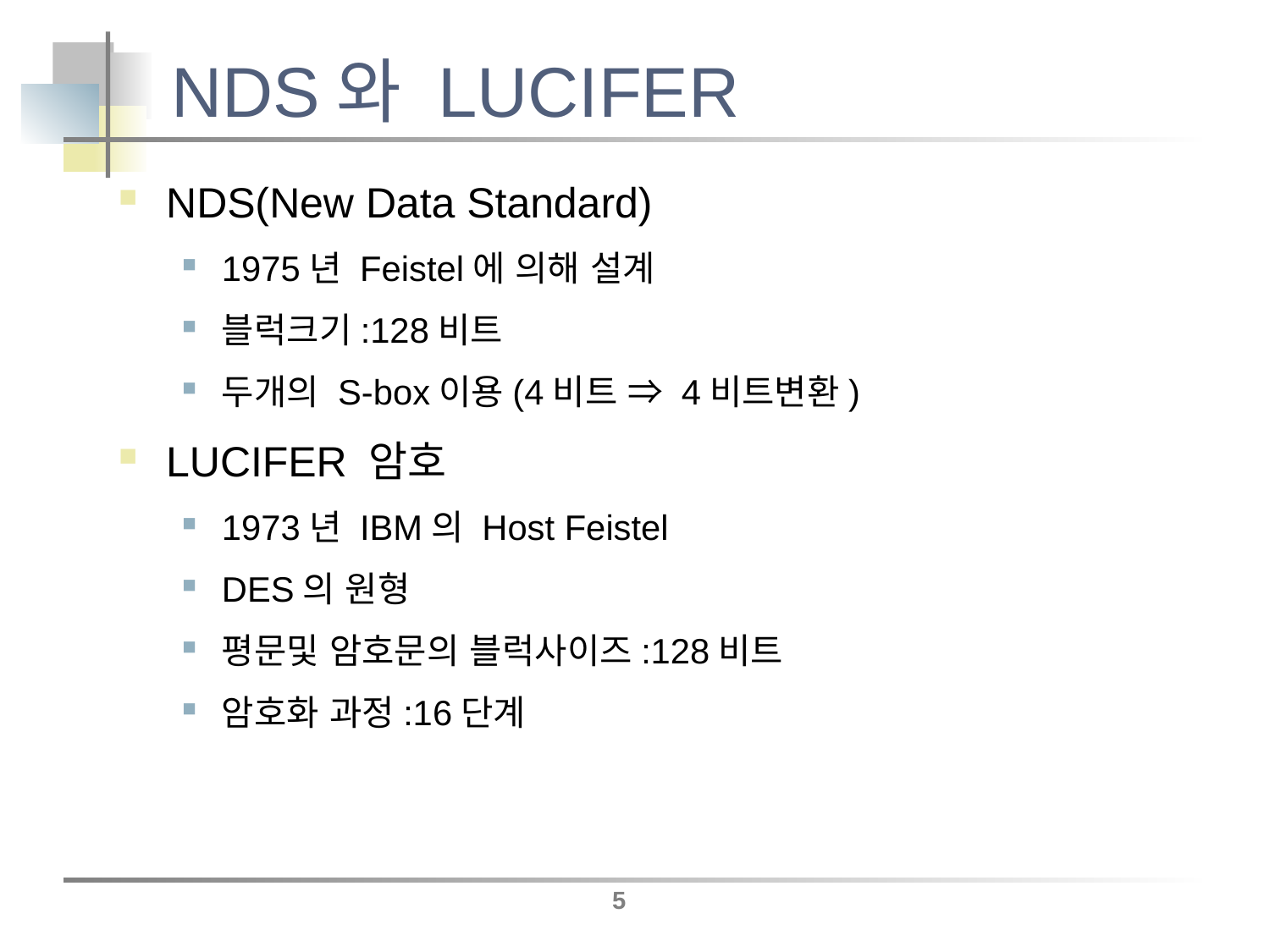

# NDS와 LUCIFER
NDS(New Data Standard)
1975년 Feistel에 의해 설계
블럭크기:128비트
두개의 S-box이용(4비트 ⇒ 4비트변환)
LUCIFER 암호
1973년 IBM의 Host Feistel
DES의 원형
평문및 암호문의 블럭사이즈:128비트
암호화 과정:16단계

5